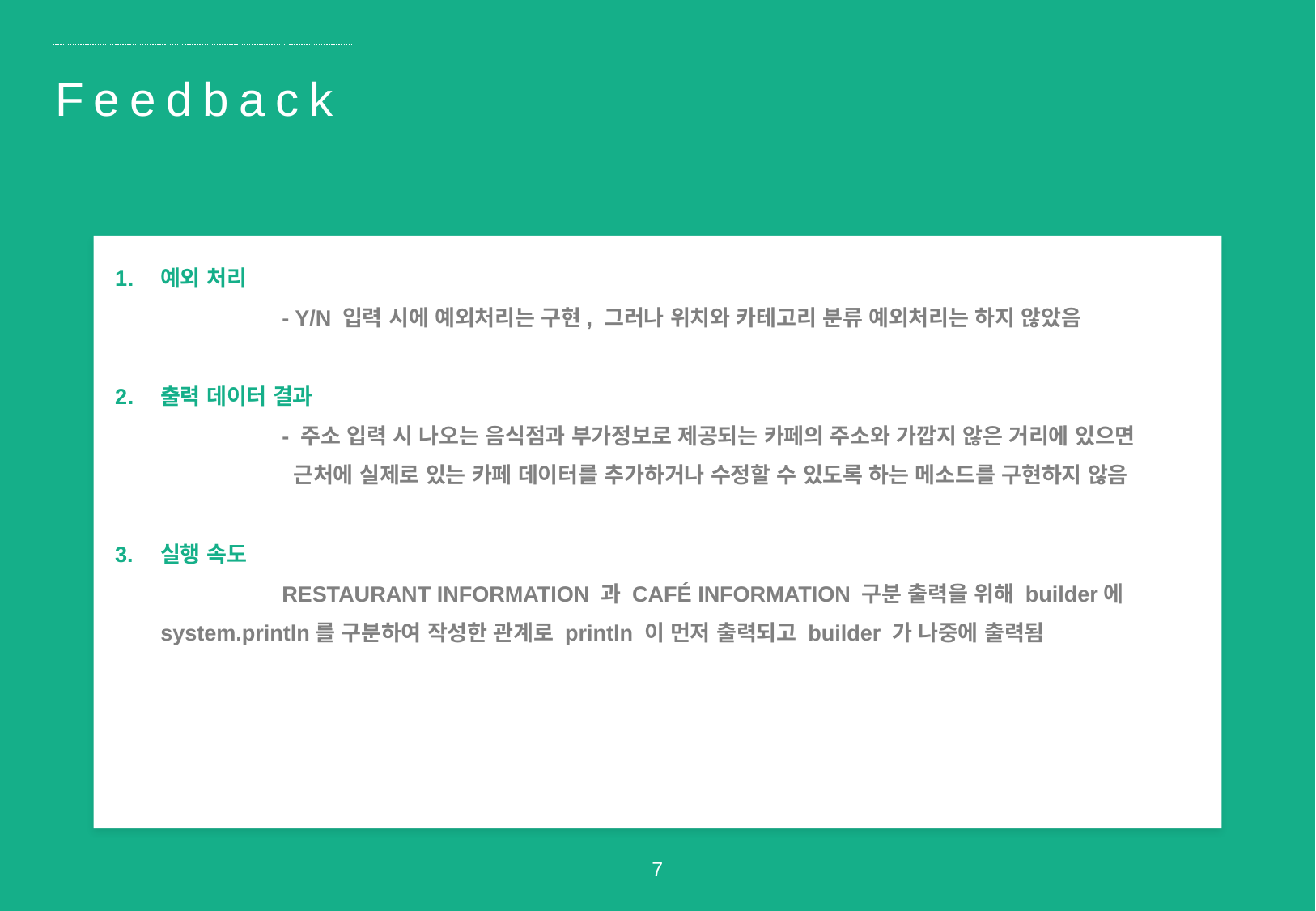

Feedback

예외 처리
		- Y/N 입력 시에 예외처리는 구현, 그러나 위치와 카테고리 분류 예외처리는 하지 않았음

출력 데이터 결과
		- 주소 입력 시 나오는 음식점과 부가정보로 제공되는 카페의 주소와 가깝지 않은 거리에 있으면
		 근처에 실제로 있는 카페 데이터를 추가하거나 수정할 수 있도록 하는 메소드를 구현하지 않음

3.	실행 속도
		RESTAURANT INFORMATION 과 CAFÉ INFORMATION 구분 출력을 위해 builder에 	system.println를 구분하여 작성한 관계로 println 이 먼저 출력되고 builder 가 나중에 출력됨

7